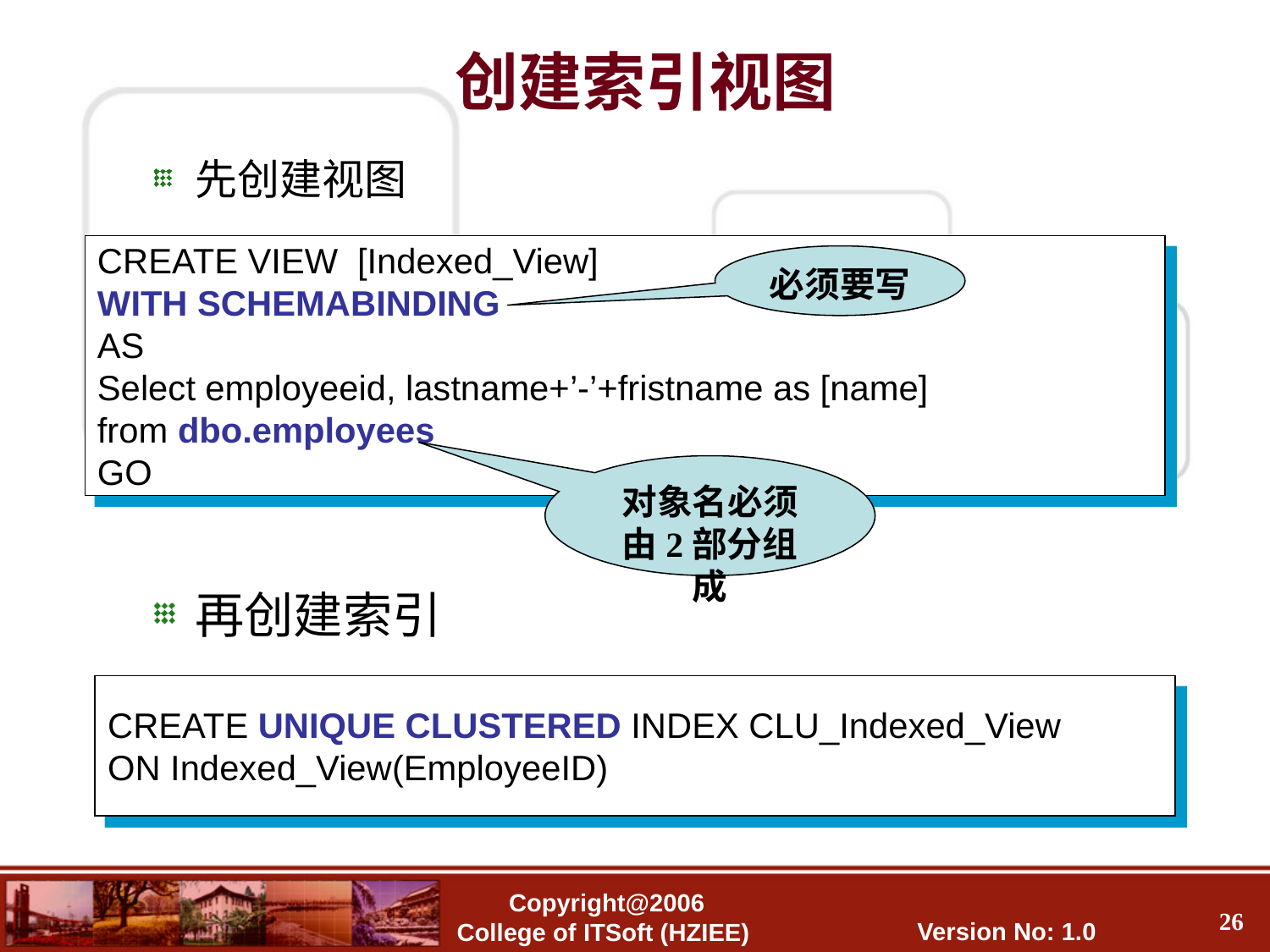

# 创建索引视图
先创建视图
CREATE VIEW  [Indexed_View]
WITH SCHEMABINDING
AS
Select employeeid, lastname+’-’+fristname as [name]
from dbo.employees
GO
必须要写
对象名必须由2部分组成
再创建索引
CREATE UNIQUE CLUSTERED INDEX CLU_Indexed_View
ON Indexed_View(EmployeeID)